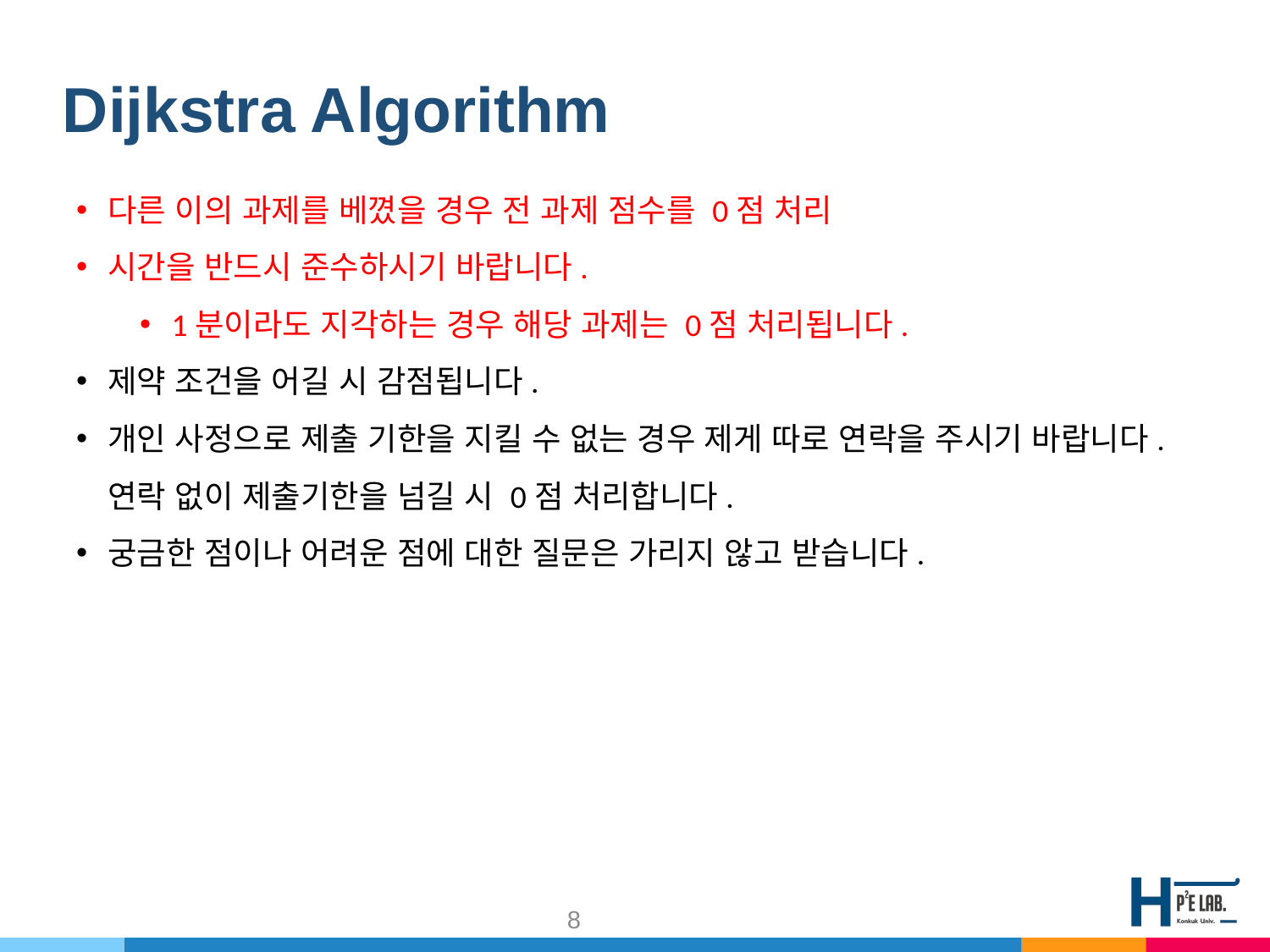

Dijkstra Algorithm
다른 이의 과제를 베꼈을 경우 전 과제 점수를 0점 처리
시간을 반드시 준수하시기 바랍니다.
1분이라도 지각하는 경우 해당 과제는 0점 처리됩니다.
제약 조건을 어길 시 감점됩니다.
개인 사정으로 제출 기한을 지킬 수 없는 경우 제게 따로 연락을 주시기 바랍니다. 연락 없이 제출기한을 넘길 시 0점 처리합니다.
궁금한 점이나 어려운 점에 대한 질문은 가리지 않고 받습니다.
8